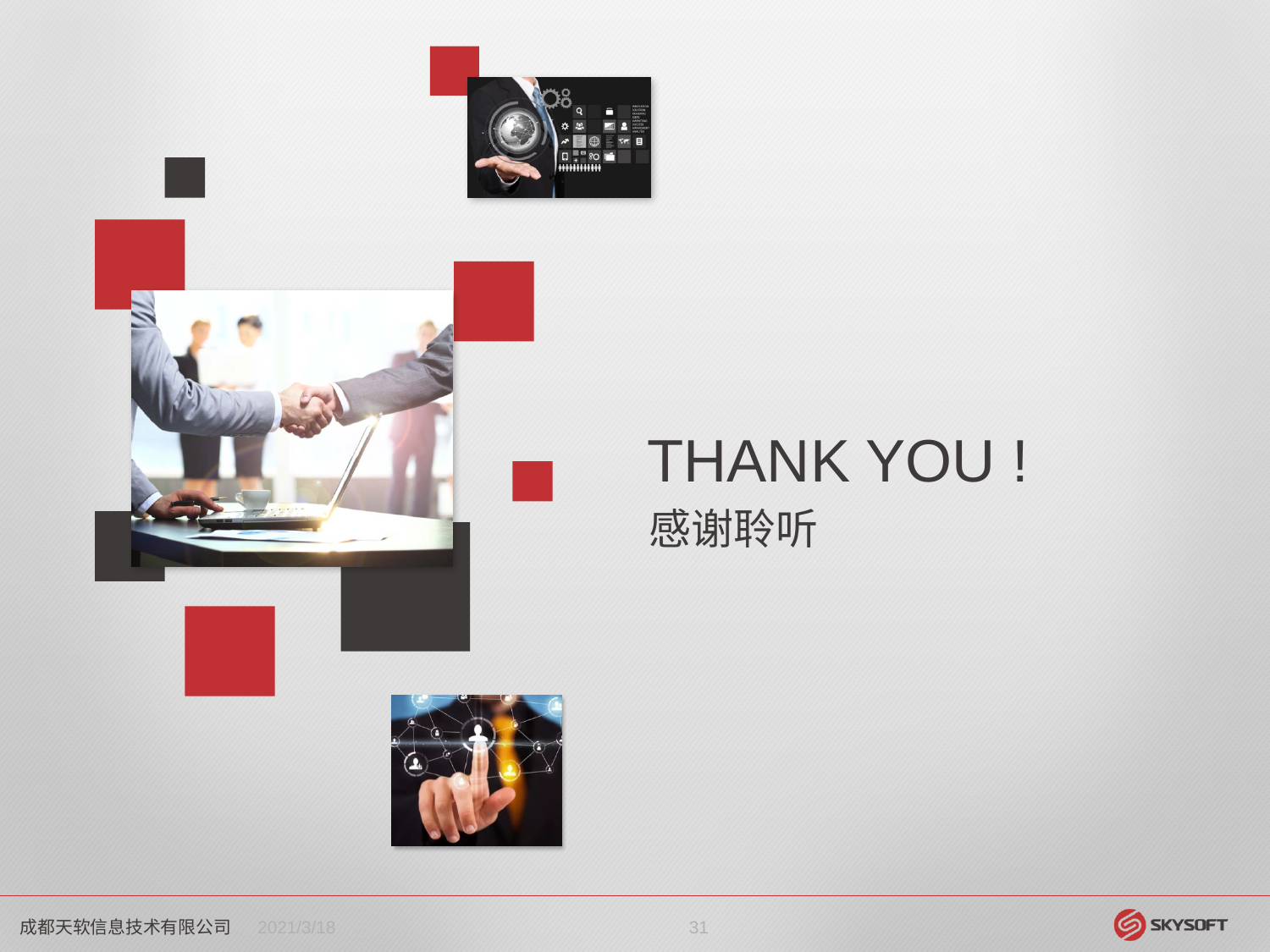

THANK YOU !
感谢聆听
成都天软信息技术有限公司
2021/3/18
31